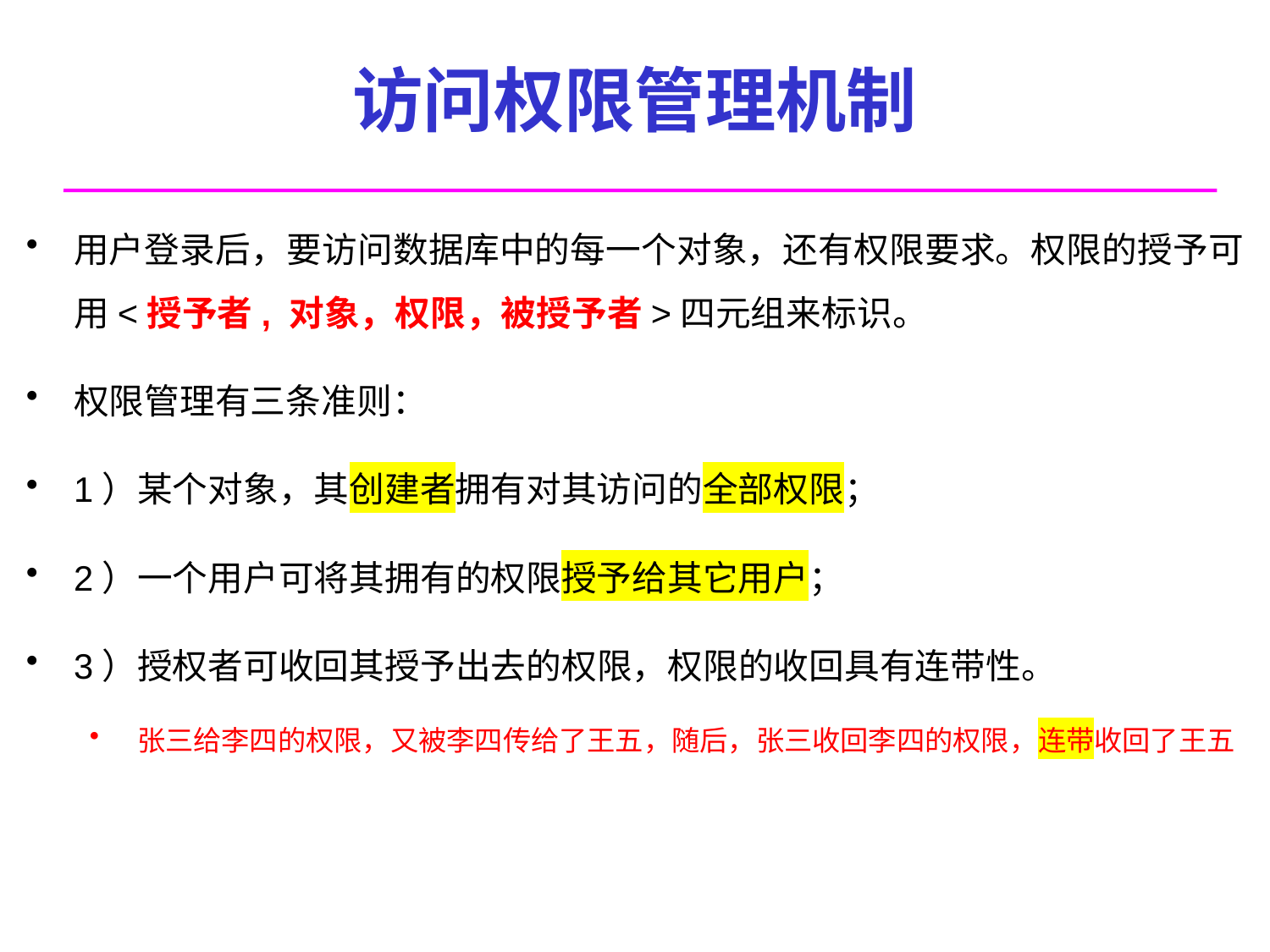

访问权限管理机制
用户登录后，要访问数据库中的每一个对象，还有权限要求。权限的授予可用<授予者, 对象，权限，被授予者>四元组来标识。
权限管理有三条准则：
1）某个对象，其创建者拥有对其访问的全部权限；
2）一个用户可将其拥有的权限授予给其它用户；
3）授权者可收回其授予出去的权限，权限的收回具有连带性。
张三给李四的权限，又被李四传给了王五，随后，张三收回李四的权限，连带收回了王五